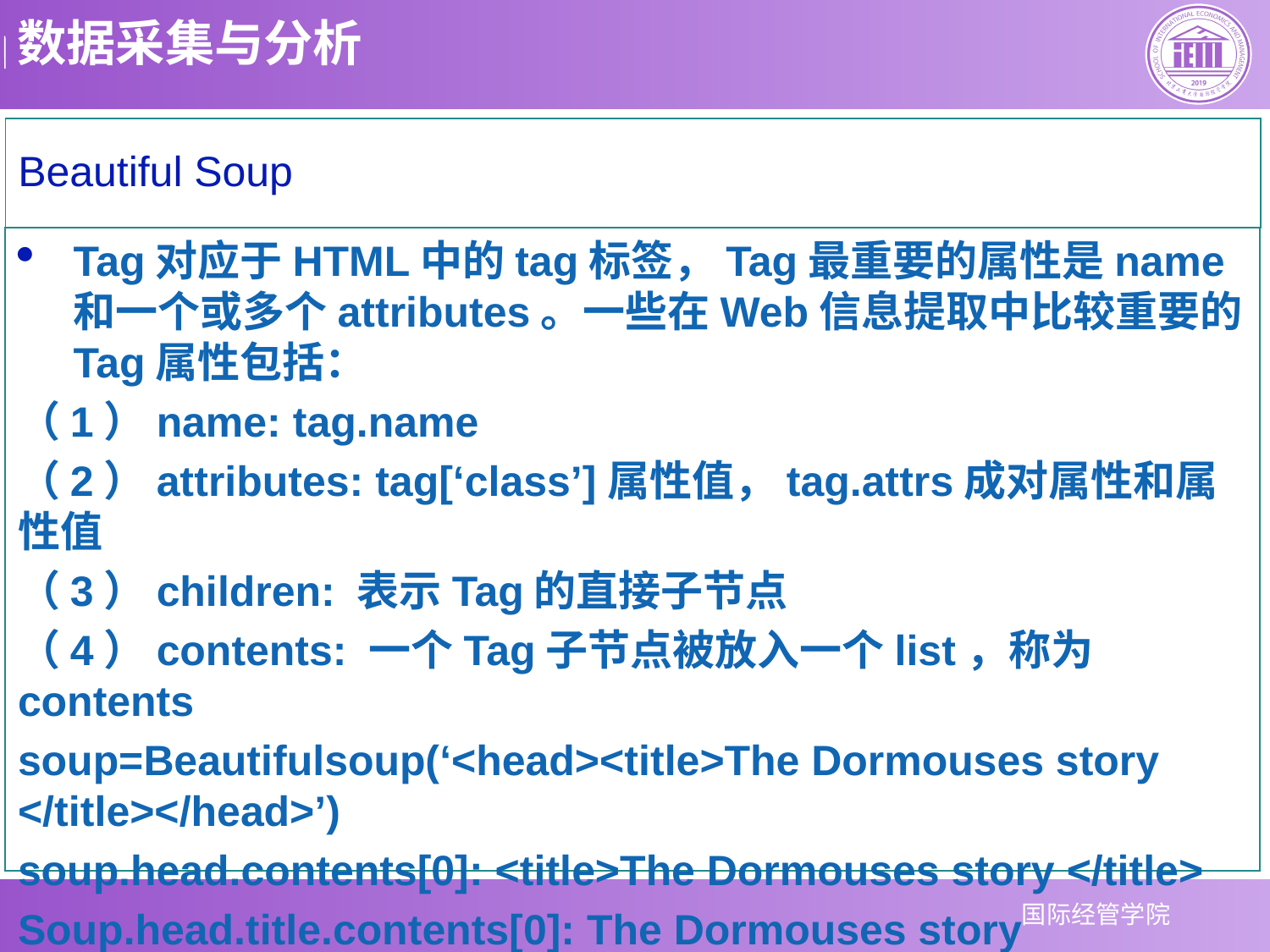

# Beautiful Soup
Tag对应于HTML中的tag标签，Tag最重要的属性是name和一个或多个attributes。一些在Web信息提取中比较重要的Tag属性包括：
（1）name: tag.name
（2）attributes: tag[‘class’]属性值，tag.attrs成对属性和属性值
（3）children: 表示Tag的直接子节点
（4）contents: 一个Tag子节点被放入一个list，称为contents
soup=Beautifulsoup(‘<head><title>The Dormouses story </title></head>’)
soup.head.contents[0]: <title>The Dormouses story </title>
Soup.head.title.contents[0]: The Dormouses story